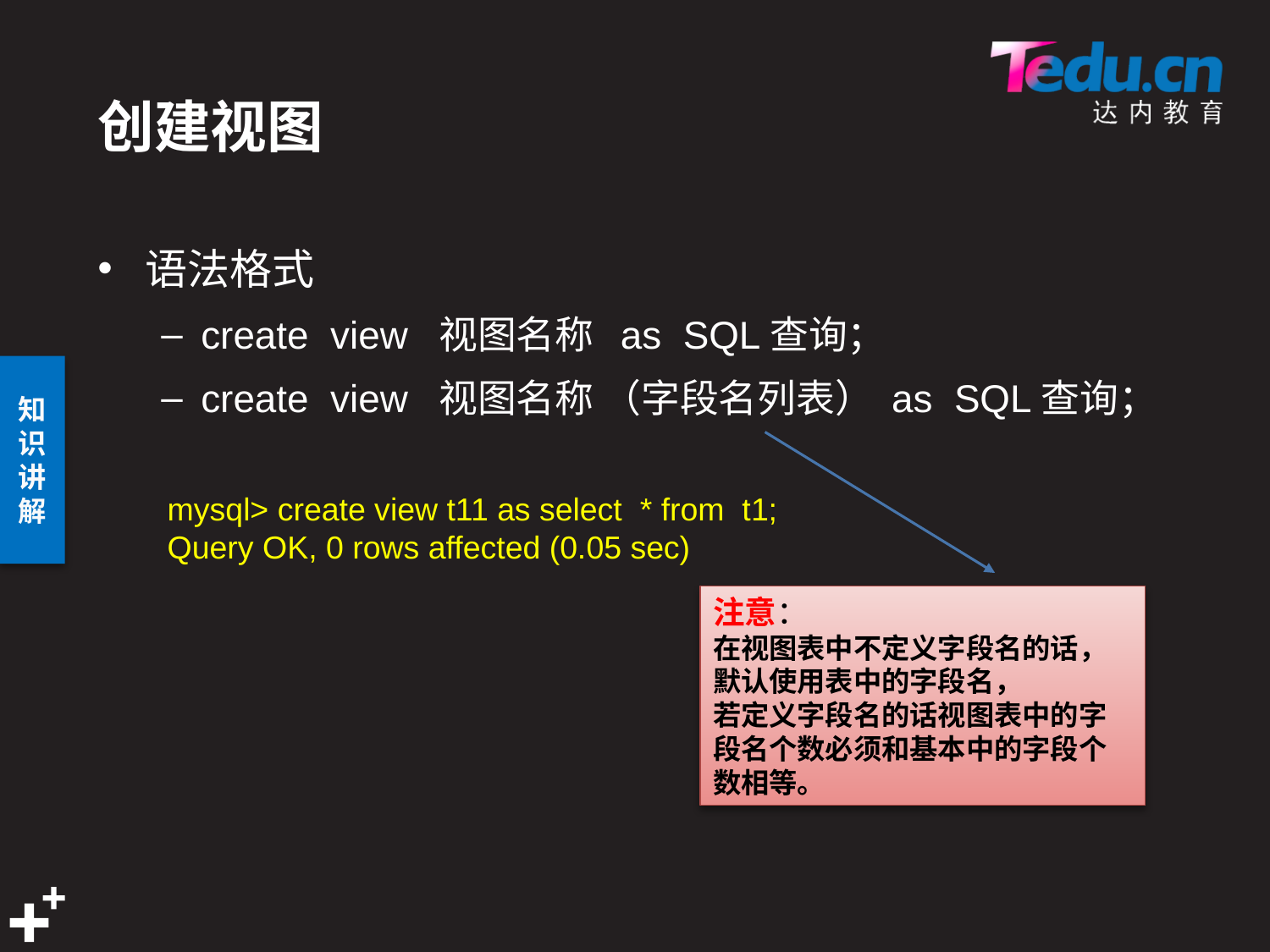

# 创建视图
语法格式
create  view  视图名称  as  SQL查询；
create  view  视图名称 （字段名列表） as  SQL查询；
mysql> create view t11 as select  * from  t1;
Query OK, 0 rows affected (0.05 sec)
注意：
在视图表中不定义字段名的话，默认使用表中的字段名，
若定义字段名的话视图表中的字段名个数必须和基本中的字段个数相等。